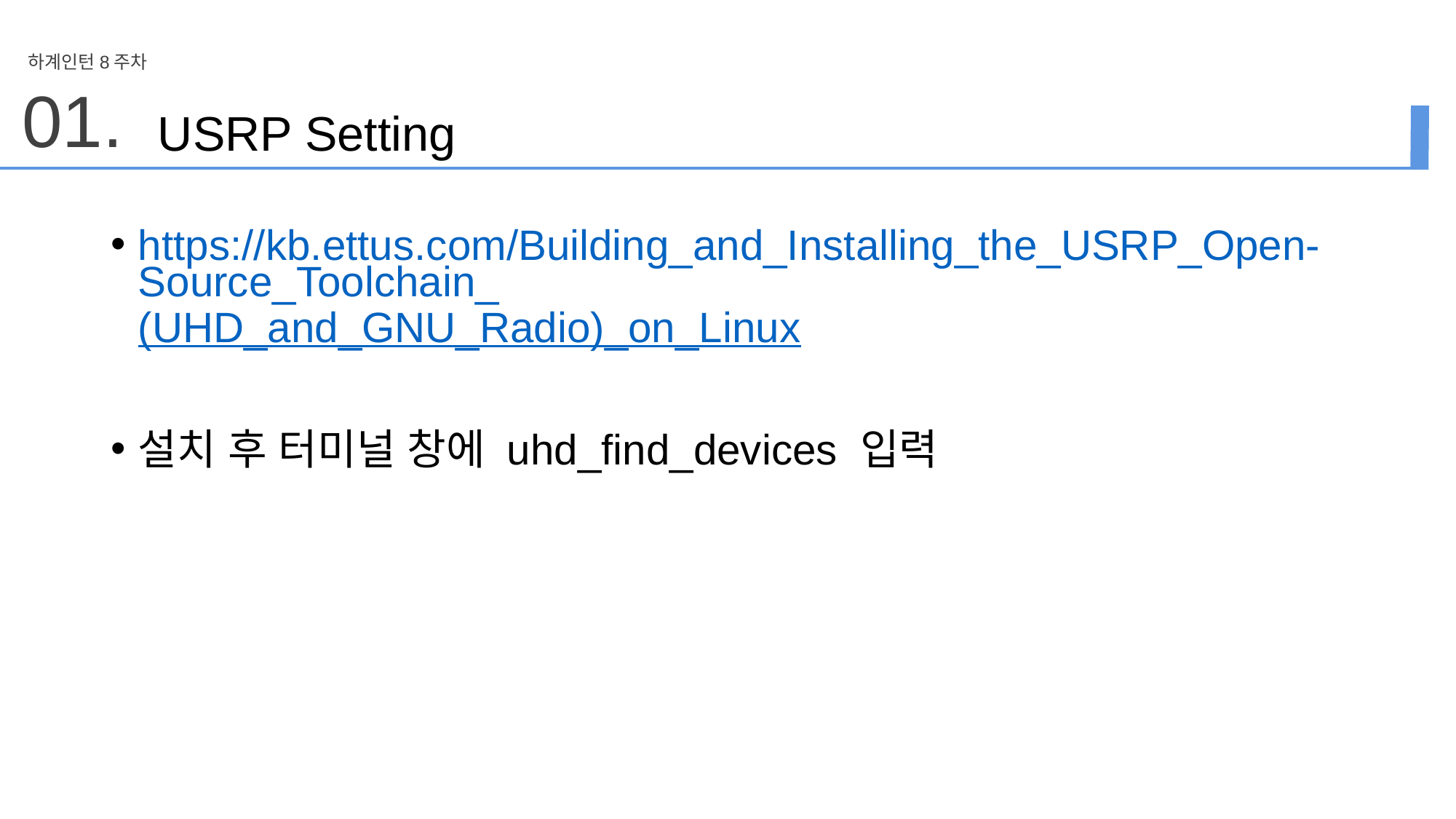

하계인턴8주차
01.
USRP Setting
https://kb.ettus.com/Building_and_Installing_the_USRP_Open-Source_Toolchain_(UHD_and_GNU_Radio)_on_Linux

설치 후 터미널 창에 uhd_find_devices 입력